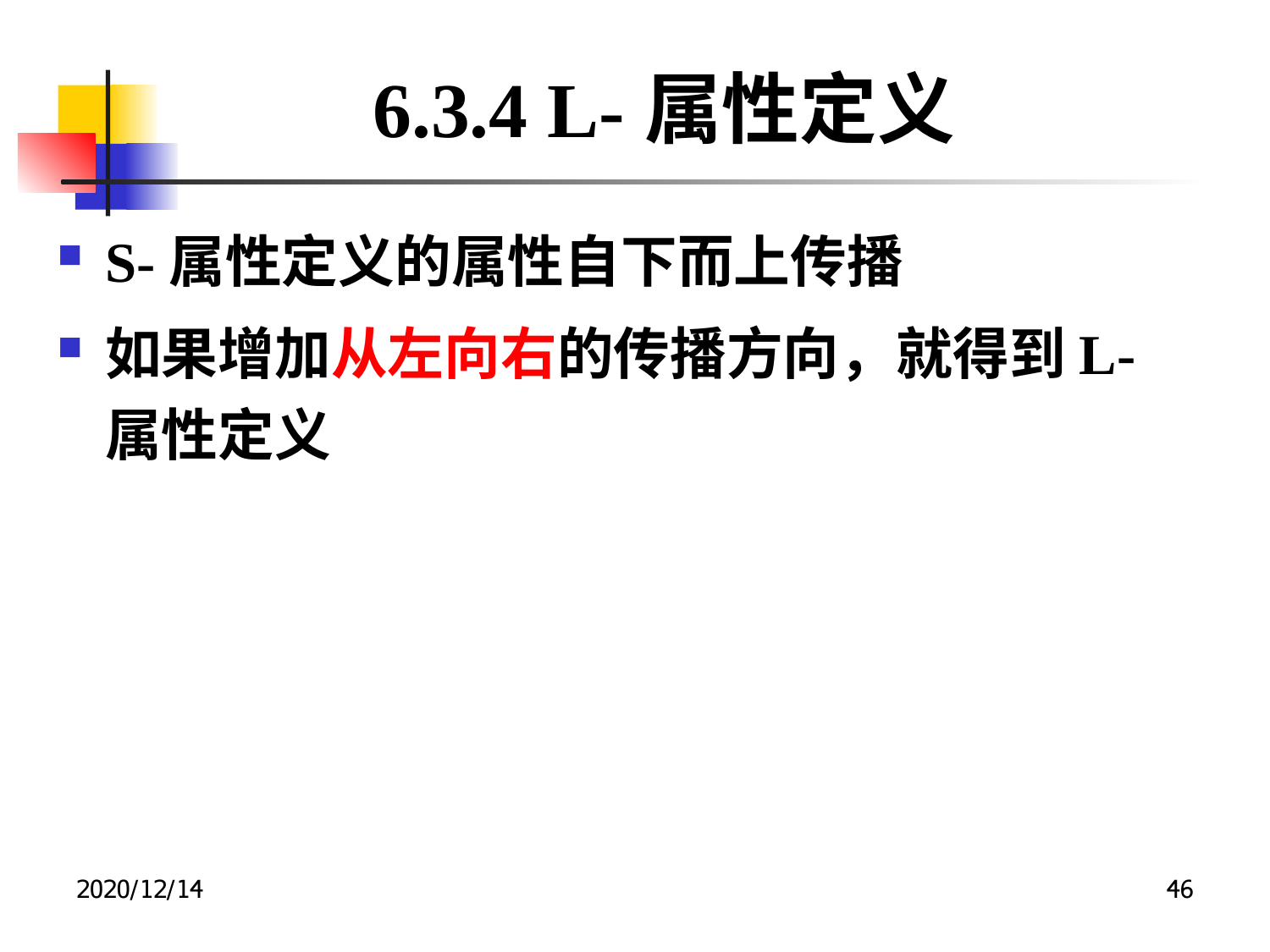

6.3.4 L-属性定义
S-属性定义的属性自下而上传播
如果增加从左向右的传播方向，就得到L-属性定义
2020/12/14
46